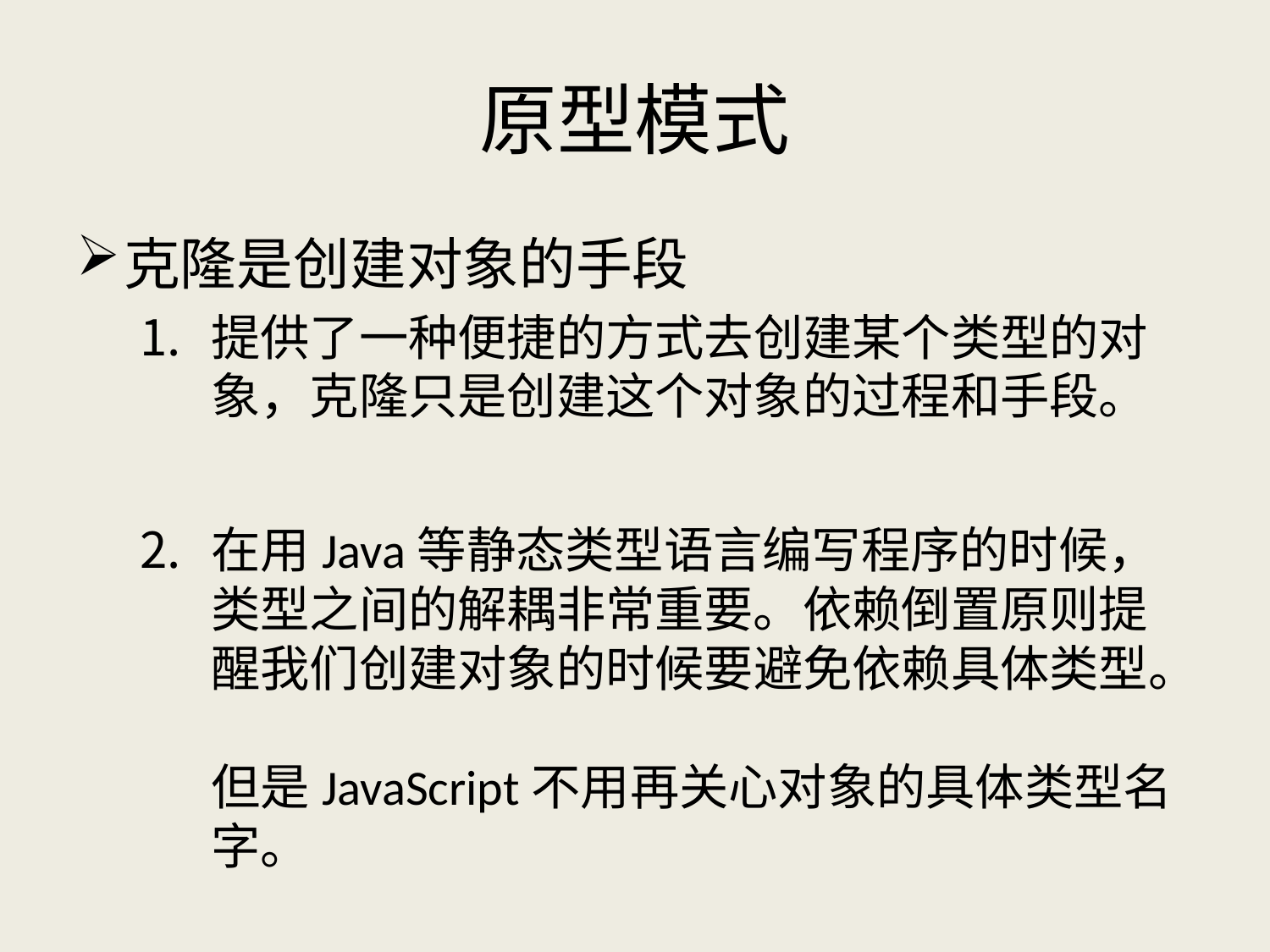

# 原型模式
克隆是创建对象的手段
提供了一种便捷的方式去创建某个类型的对象，克隆只是创建这个对象的过程和手段。

在用Java等静态类型语言编写程序的时候，类型之间的解耦非常重要。依赖倒置原则提醒我们创建对象的时候要避免依赖具体类型。
但是JavaScript不用再关心对象的具体类型名字。